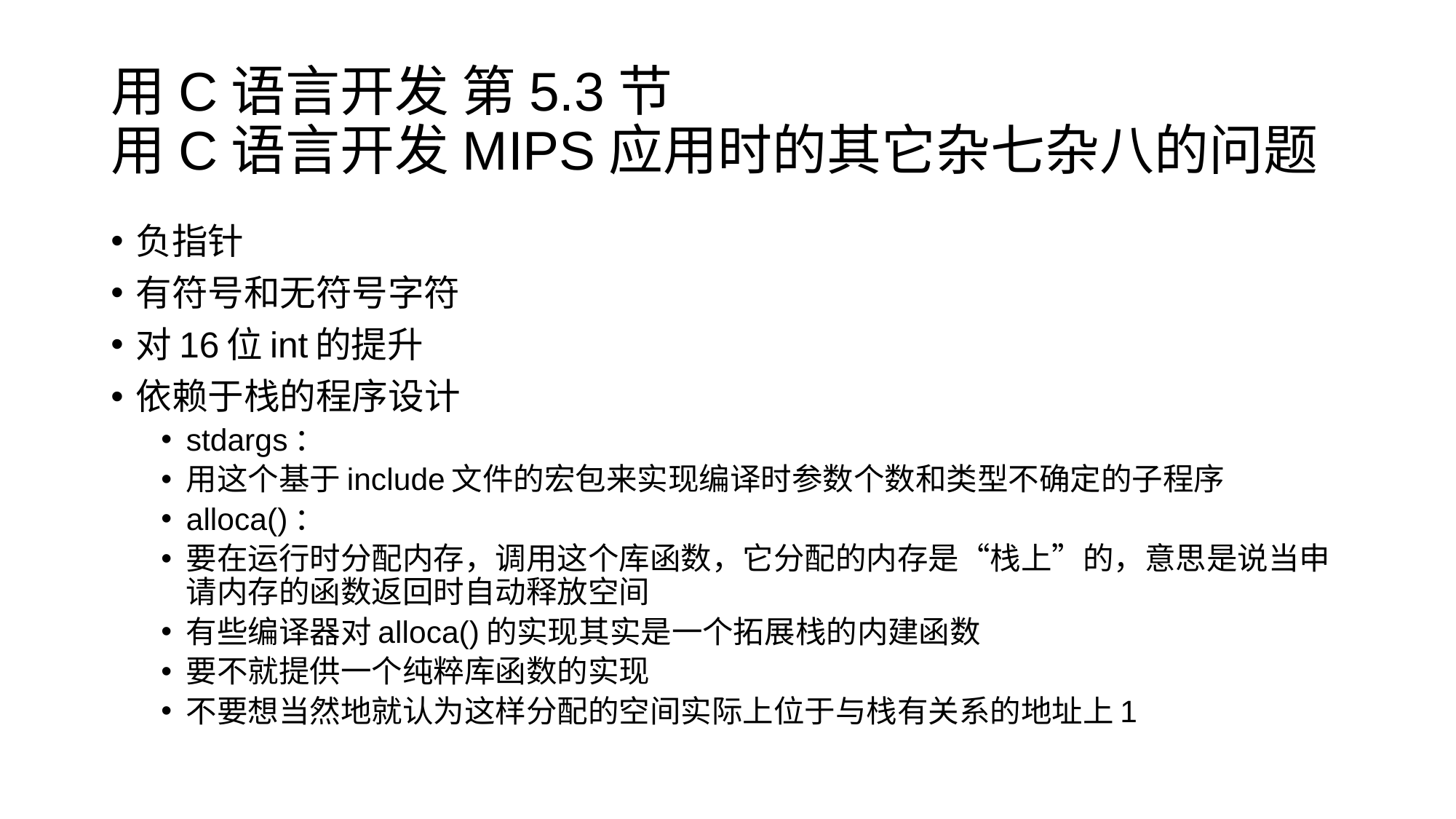

# 用C语言开发 第5.3节 用C语言开发MIPS应用时的其它杂七杂八的问题
负指针
有符号和无符号字符
对16位int的提升
依赖于栈的程序设计
stdargs：
用这个基于include文件的宏包来实现编译时参数个数和类型不确定的子程序
alloca()：
要在运行时分配内存，调用这个库函数，它分配的内存是“栈上”的，意思是说当申请内存的函数返回时自动释放空间
有些编译器对alloca()的实现其实是一个拓展栈的内建函数
要不就提供一个纯粹库函数的实现
不要想当然地就认为这样分配的空间实际上位于与栈有关系的地址上1